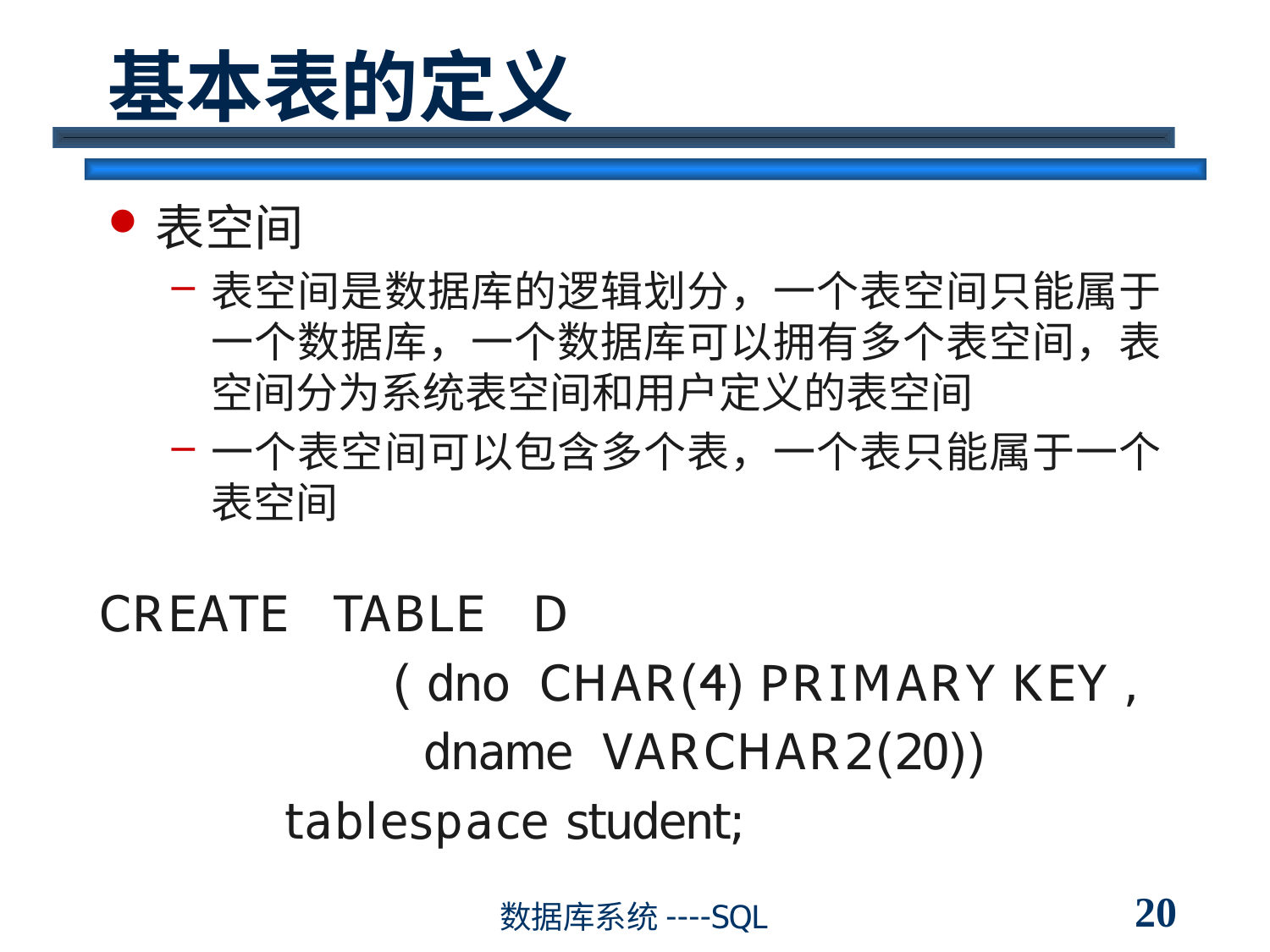

# 基本表的定义
表空间
表空间是数据库的逻辑划分，一个表空间只能属于一个数据库，一个数据库可以拥有多个表空间，表空间分为系统表空间和用户定义的表空间
一个表空间可以包含多个表，一个表只能属于一个表空间
CREATE   TABLE   D
			( dno  CHAR(4) PRIMARY KEY ,
			  dname  VARCHAR2(20))
            tablespace student;
20
数据库系统----SQL